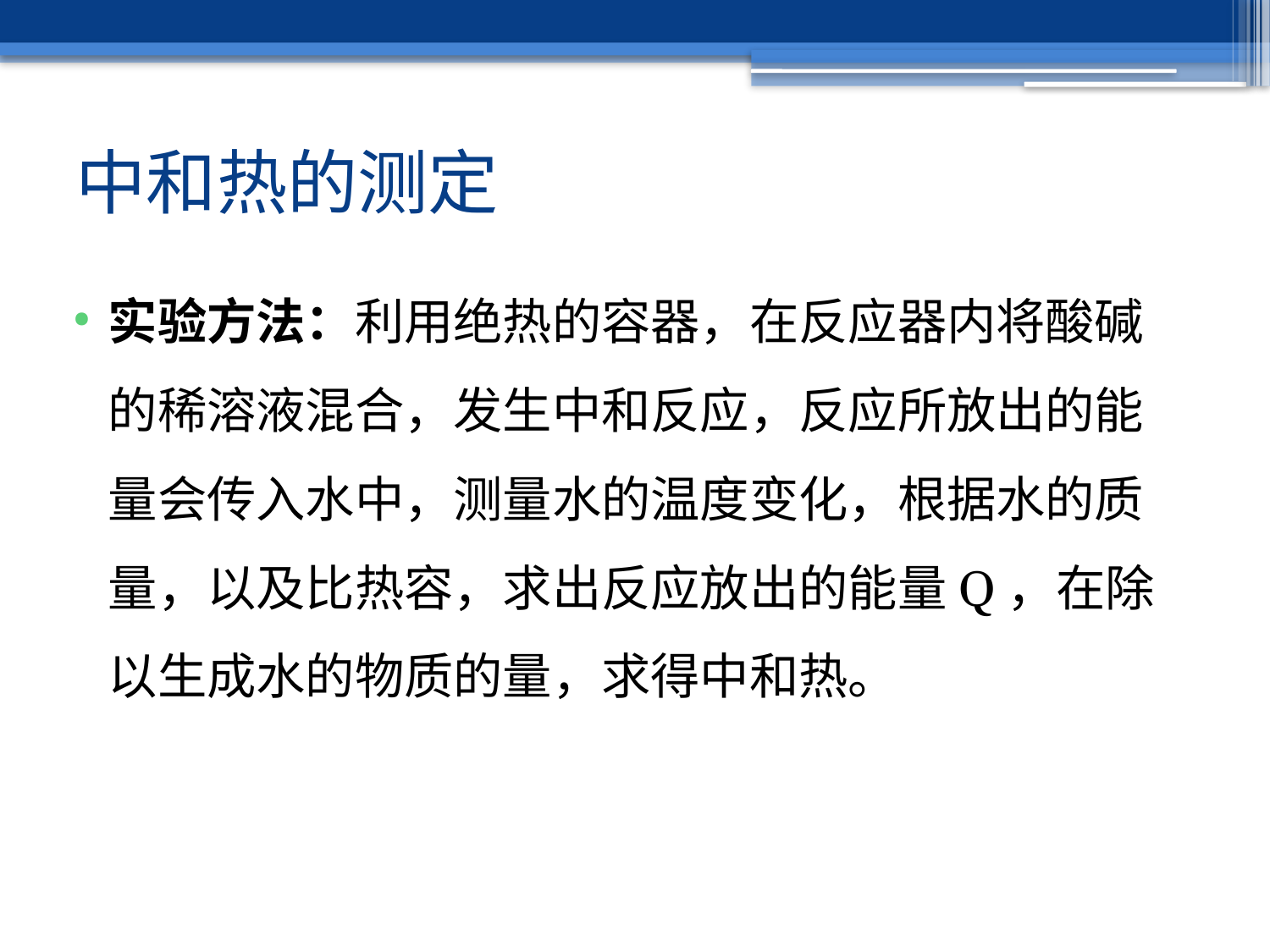

# 中和热的测定
实验方法：利用绝热的容器，在反应器内将酸碱的稀溶液混合，发生中和反应，反应所放出的能量会传入水中，测量水的温度变化，根据水的质量，以及比热容，求出反应放出的能量Q，在除以生成水的物质的量，求得中和热。